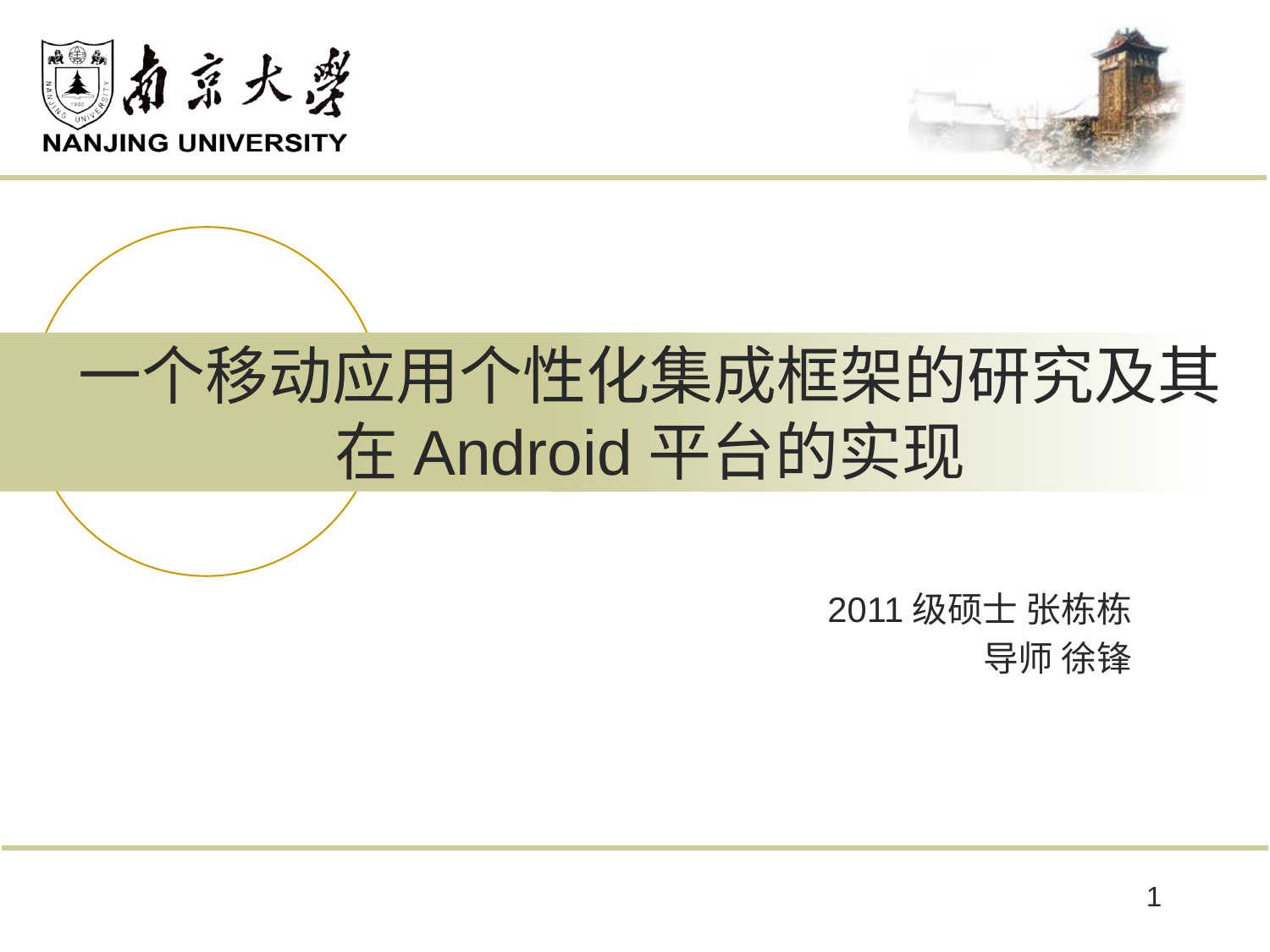

# 一个移动应用个性化集成框架的研究及其在Android平台的实现
2011级硕士 张栋栋
导师 徐锋
1